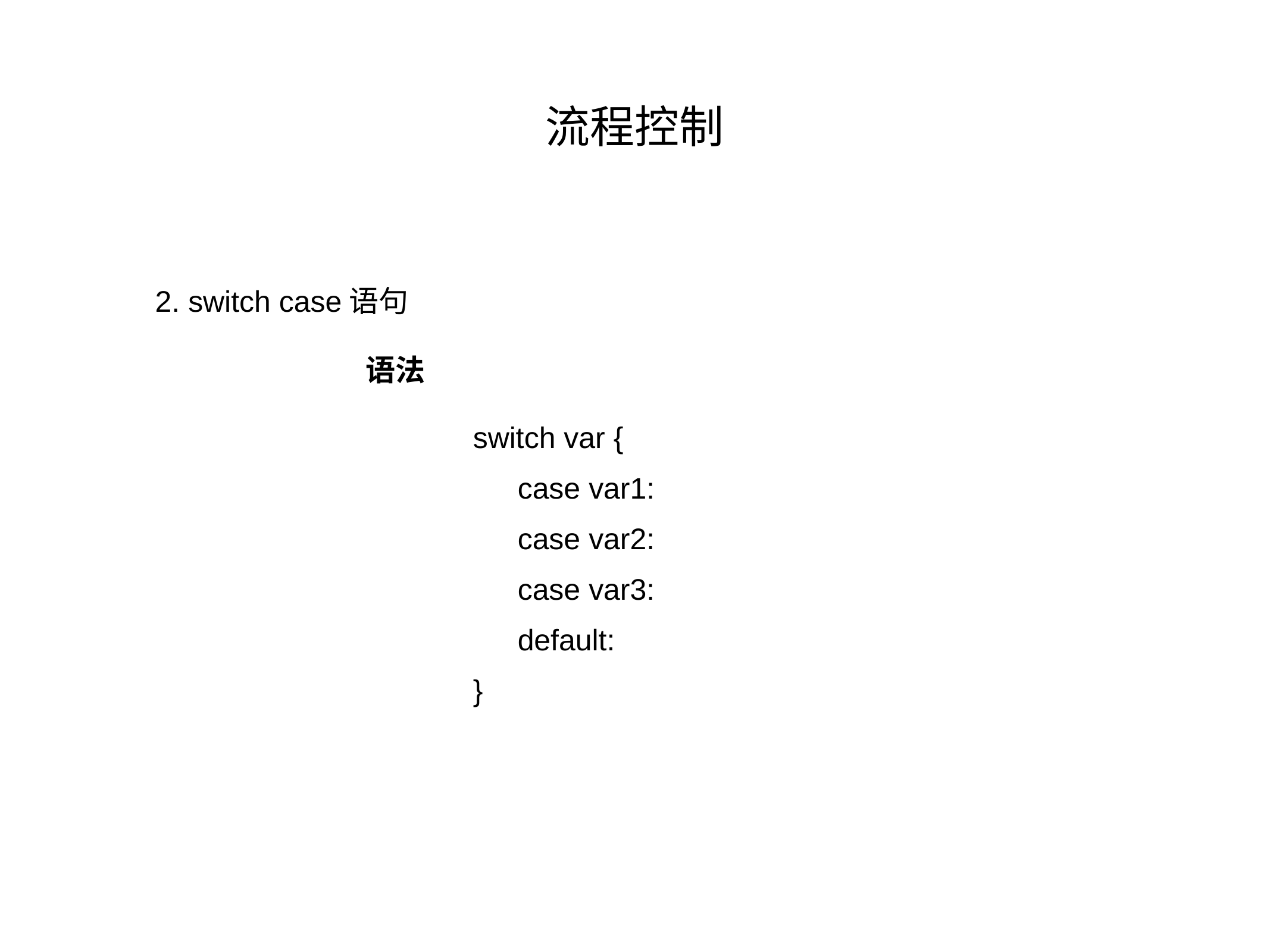

流程控制
2. switch case语句
语法
switch var {
case var1:
case var2:
case var3:
default:
}